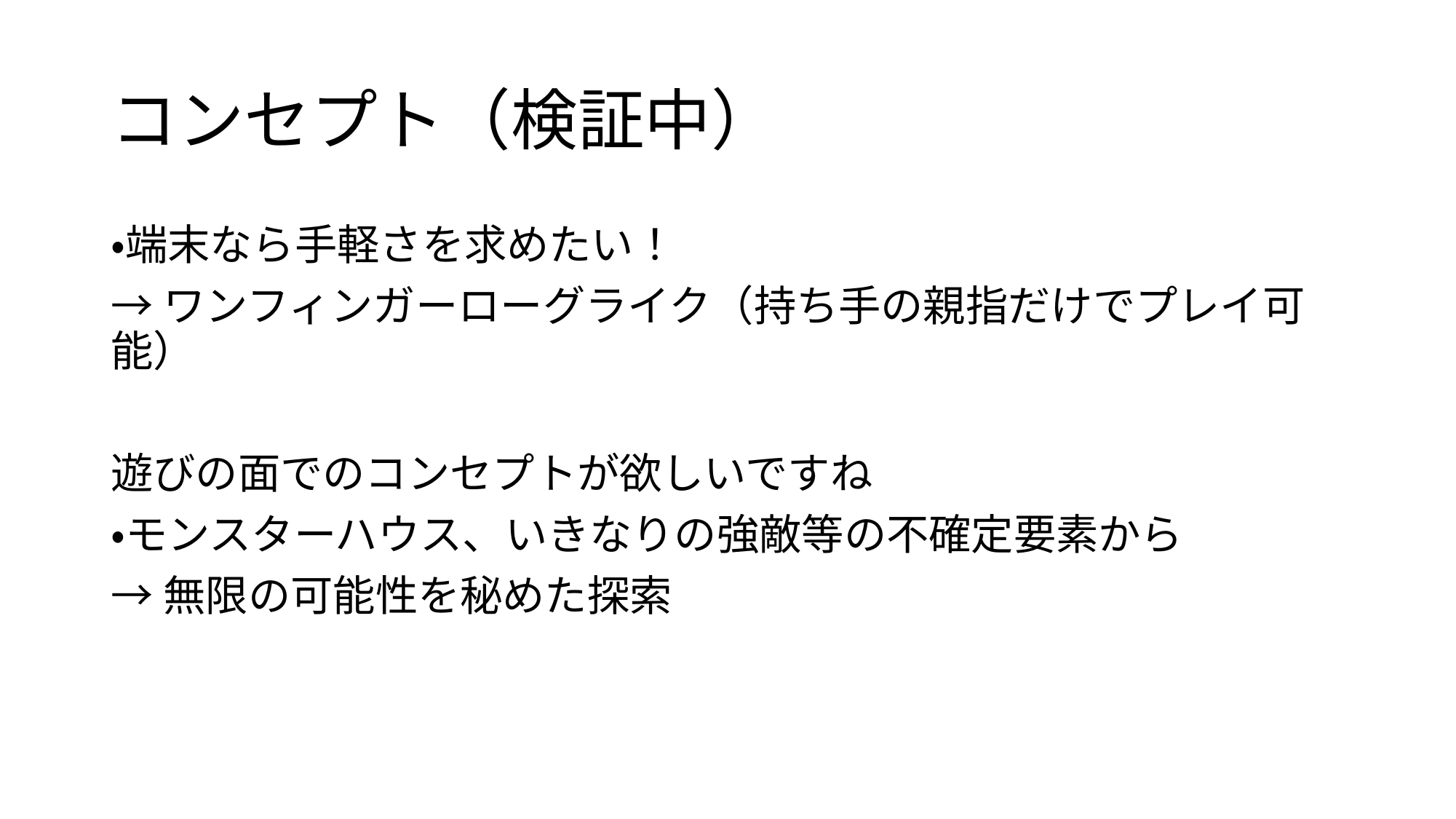

# コンセプト（検証中）
・端末なら手軽さを求めたい！
→ワンフィンガーローグライク（持ち手の親指だけでプレイ可能）

遊びの面でのコンセプトが欲しいですね
・モンスターハウス、いきなりの強敵等の不確定要素から
→無限の可能性を秘めた探索